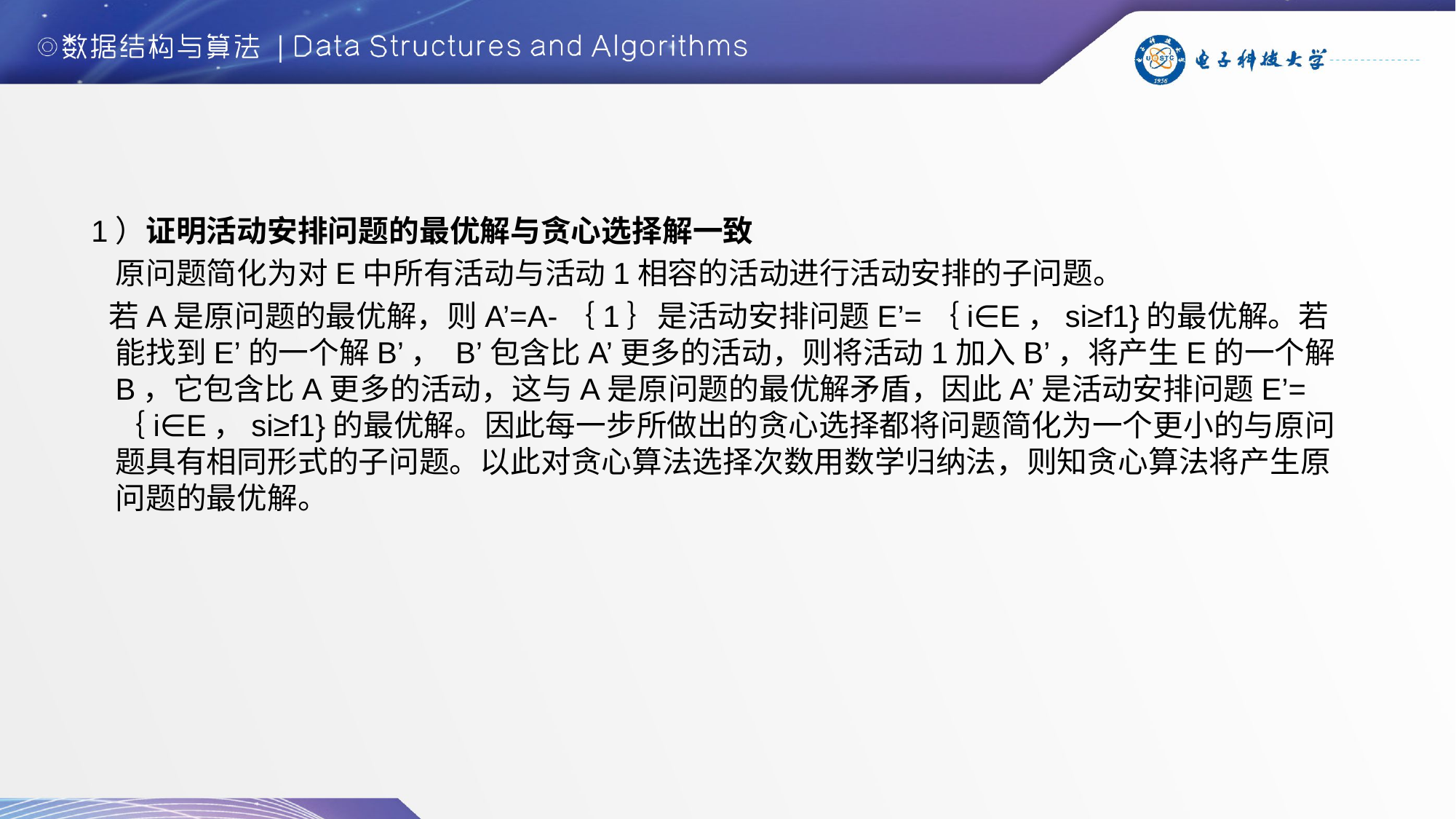

1）证明活动安排问题的最优解与贪心选择解一致
     原问题简化为对E中所有活动与活动1相容的活动进行活动安排的子问题。
    若A是原问题的最优解，则A’=A-｛1｝是活动安排问题E’=｛i∈E，si≥f1}的最优解。若能找到E’的一个解B’， B’包含比A’更多的活动，则将活动1加入B’，将产生E的一个解B，它包含比A更多的活动，这与A是原问题的最优解矛盾，因此A’是活动安排问题E’=｛i∈E，si≥f1}的最优解。因此每一步所做出的贪心选择都将问题简化为一个更小的与原问题具有相同形式的子问题。以此对贪心算法选择次数用数学归纳法，则知贪心算法将产生原问题的最优解。